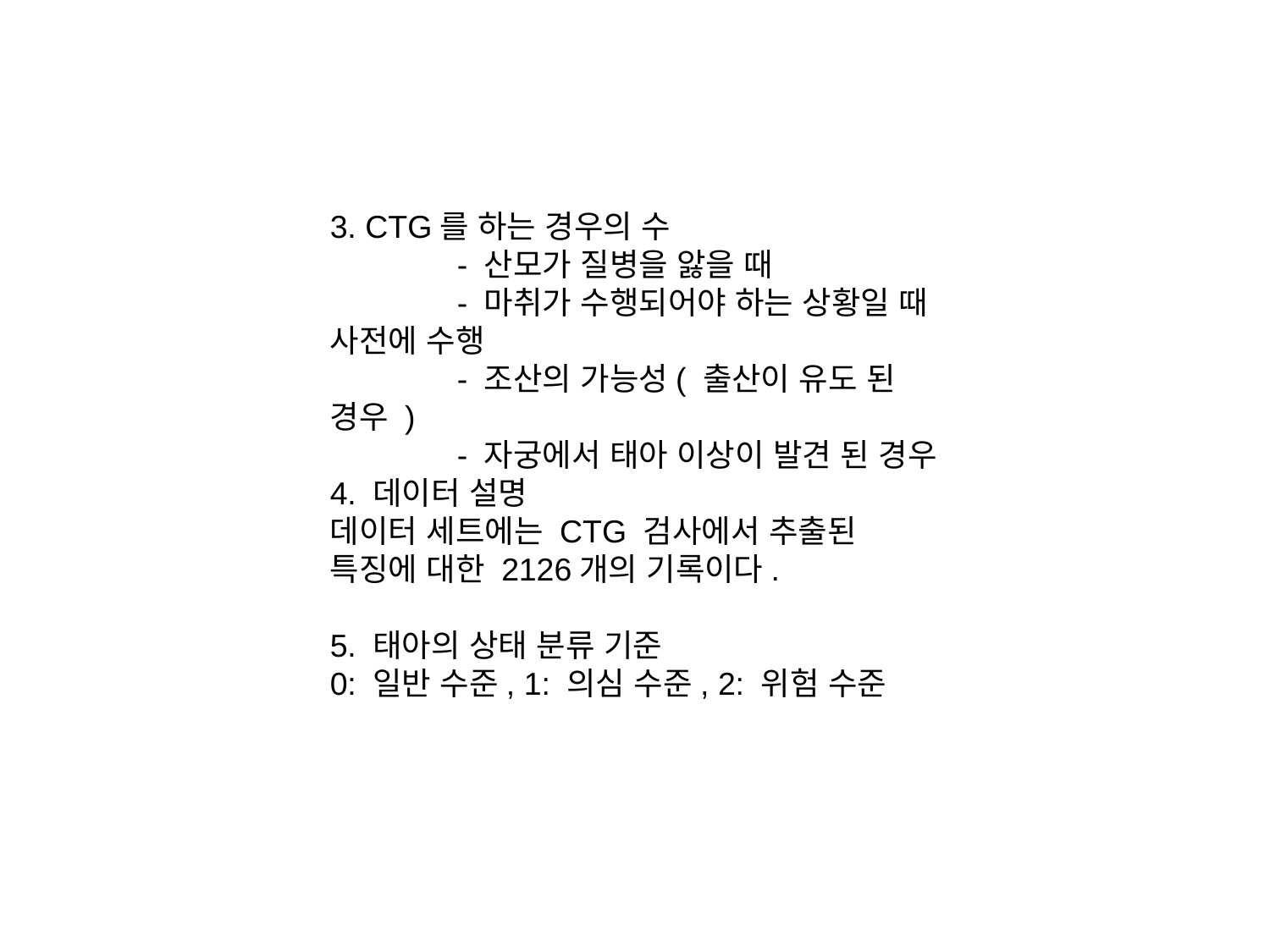

3. CTG를 하는 경우의 수
	- 산모가 질병을 앓을 때
	- 마취가 수행되어야 하는 상황일 때 사전에 수행
	- 조산의 가능성( 출산이 유도 된 경우 )
	- 자궁에서 태아 이상이 발견 된 경우
4. 데이터 설명
데이터 세트에는 CTG 검사에서 추출된 특징에 대한 2126개의 기록이다.

5. 태아의 상태 분류 기준
0: 일반 수준, 1: 의심 수준, 2: 위험 수준